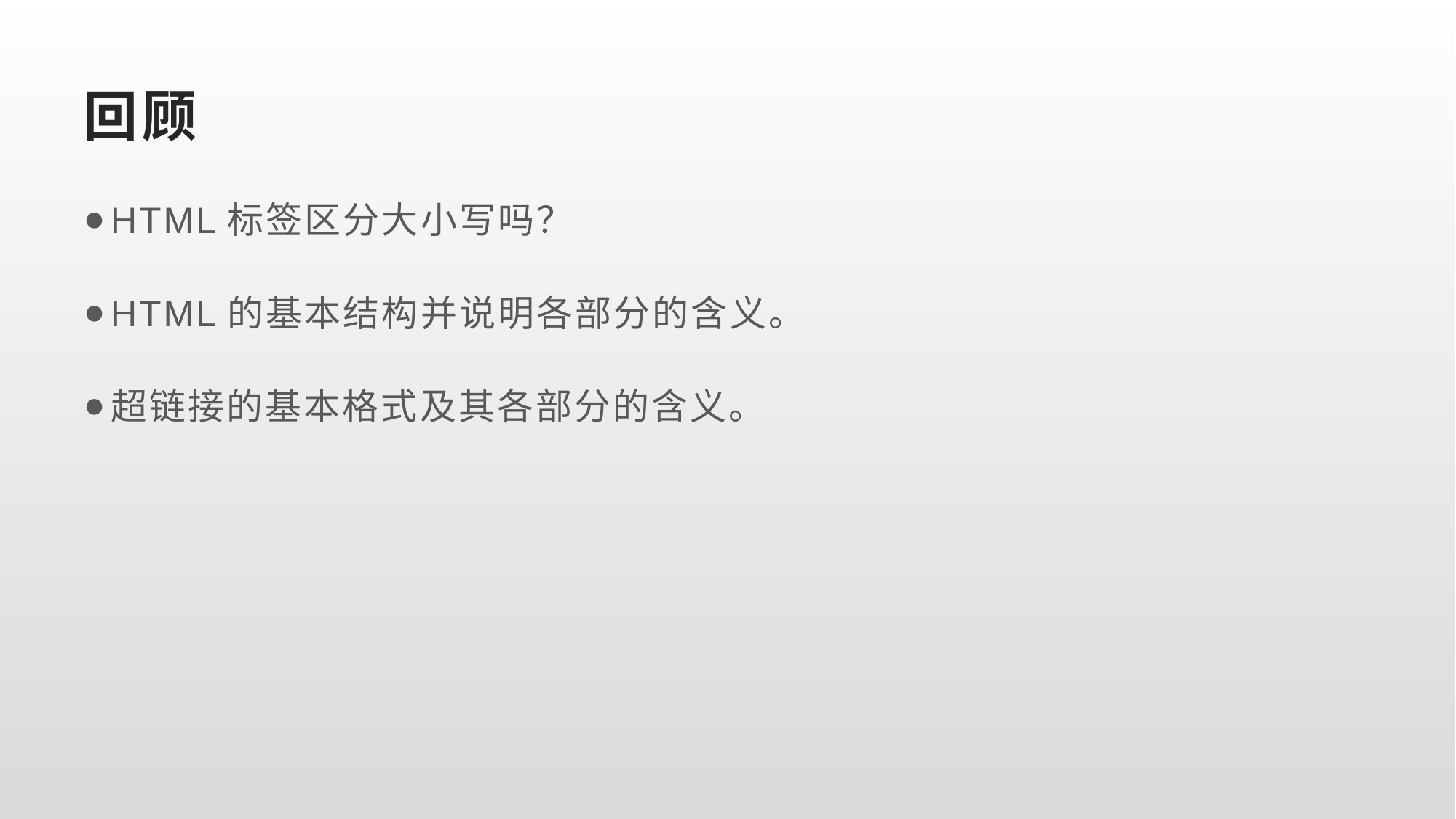

# 回顾
HTML标签区分大小写吗？
HTML的基本结构并说明各部分的含义。
超链接的基本格式及其各部分的含义。